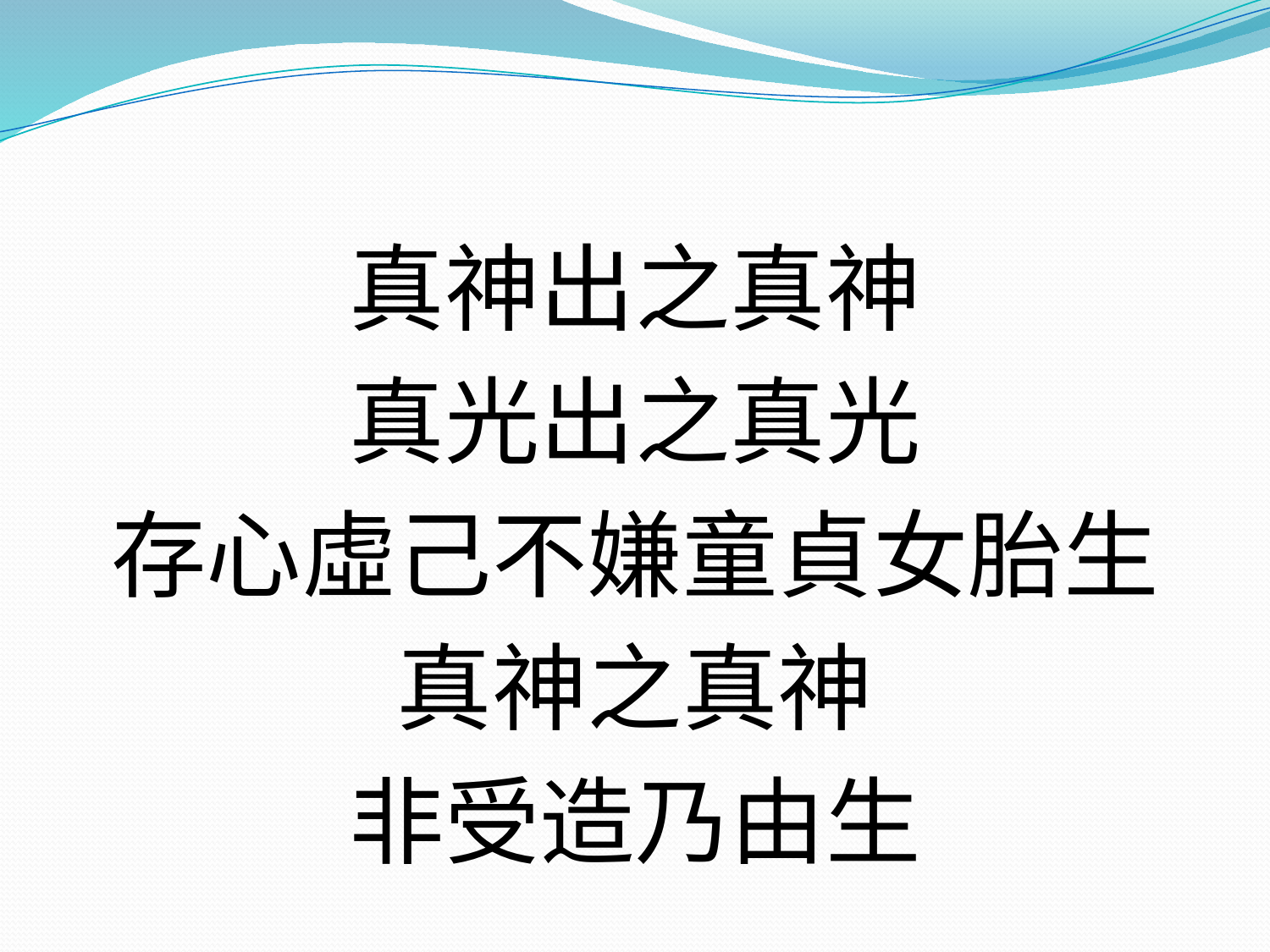

#
真神出之真神
真光出之真光
存心虛己不嫌童貞女胎生
真神之真神
非受造乃由生